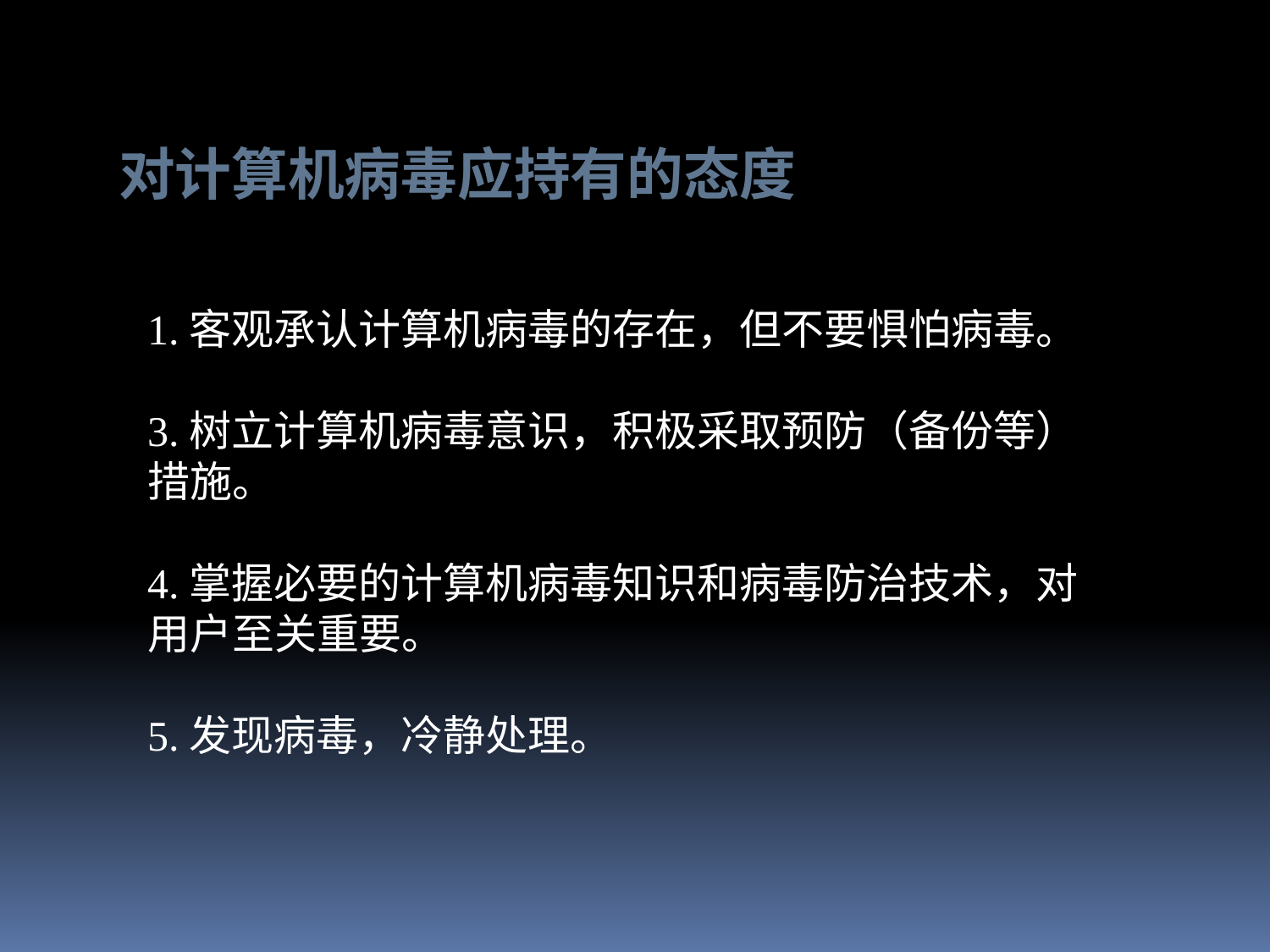

对计算机病毒应持有的态度
1.客观承认计算机病毒的存在，但不要惧怕病毒。

3.树立计算机病毒意识，积极采取预防（备份等）措施。

4.掌握必要的计算机病毒知识和病毒防治技术，对用户至关重要。

5.发现病毒，冷静处理。